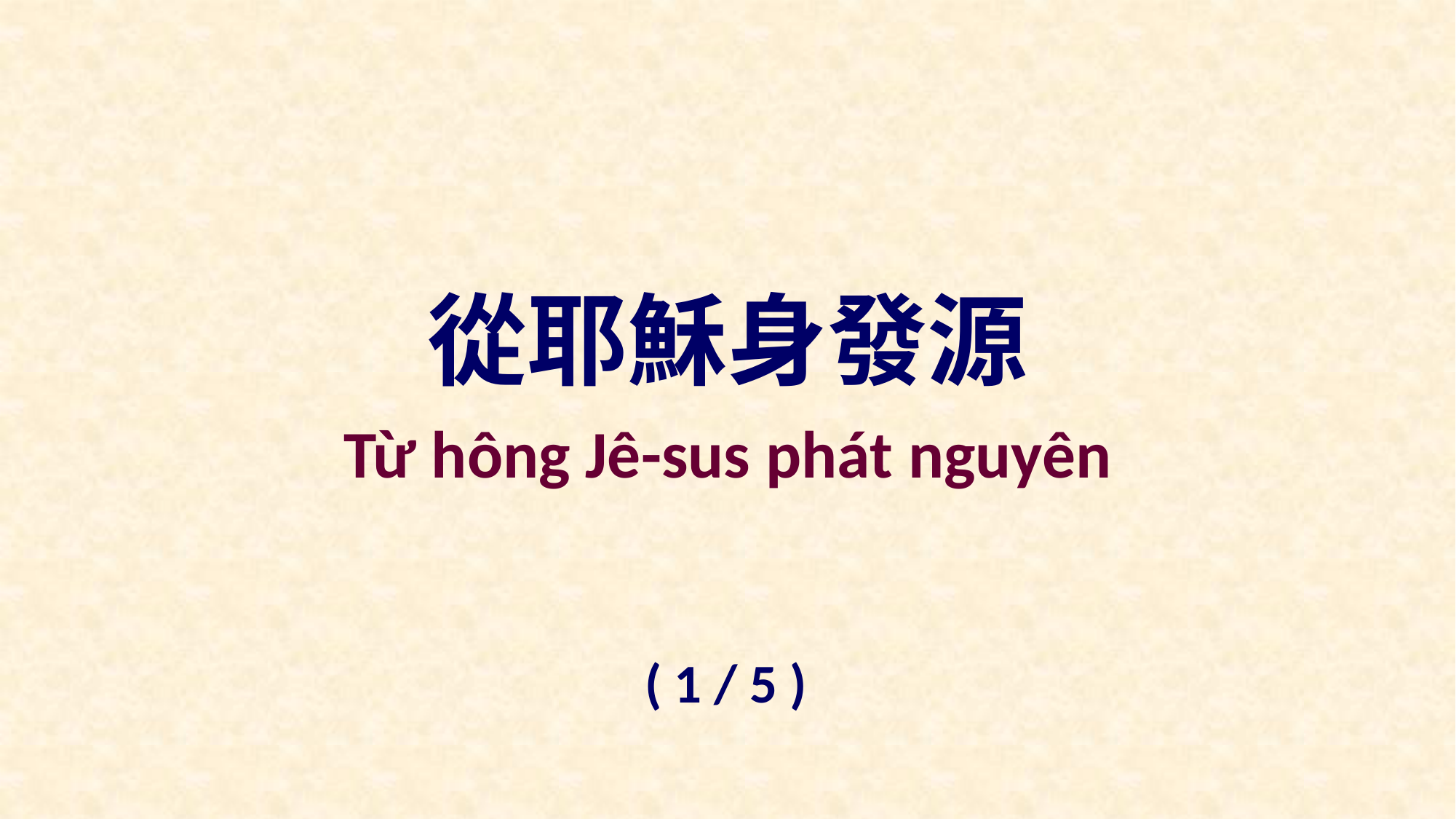

從耶穌身發源
Từ hông Jê-sus phát nguyên
( 1 / 5 )